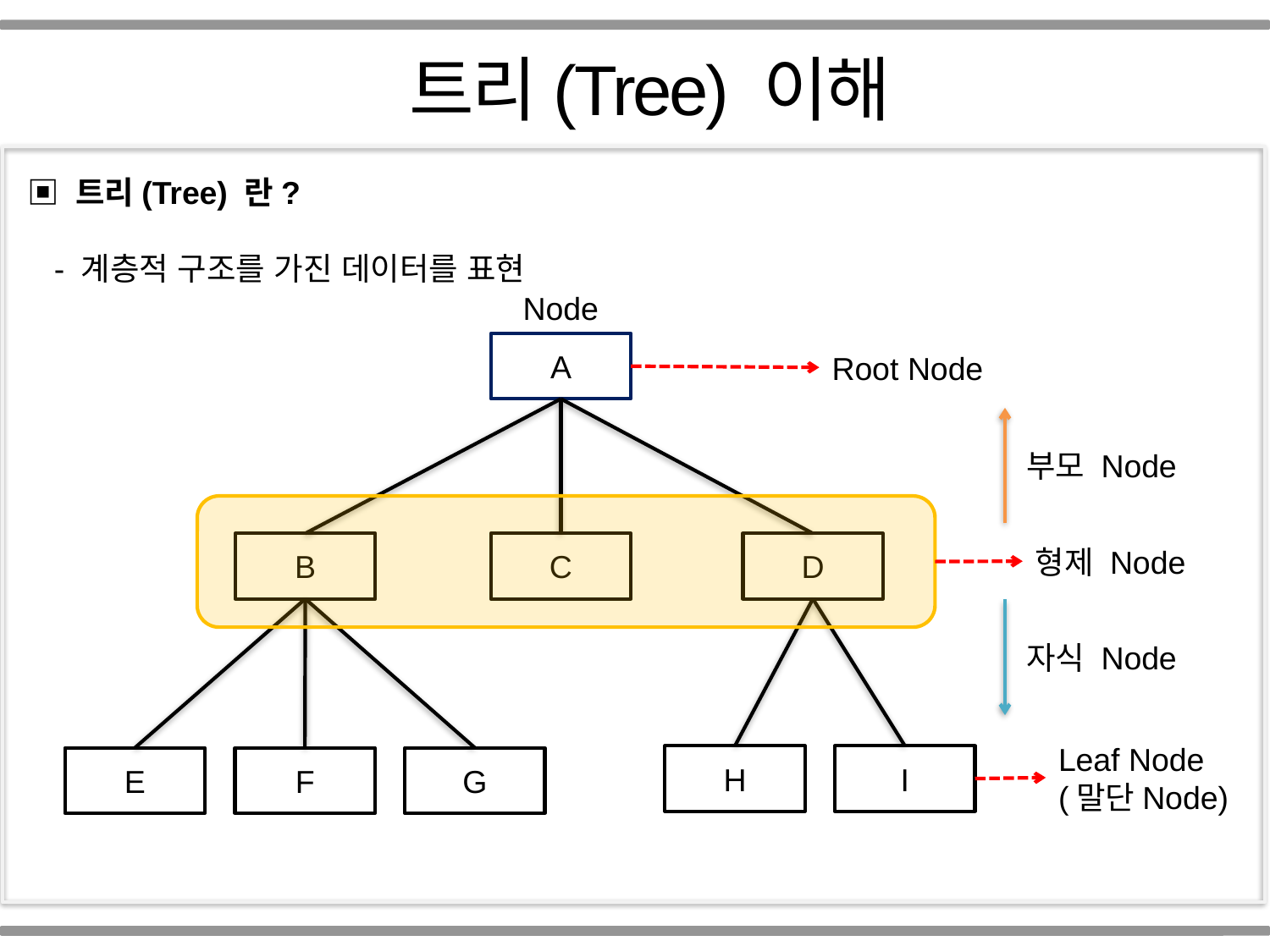

Part 01

 트리(Tree) 이해

▣ 트리(Tree) 란?

   - 계층적 구조를 가진 데이터를 표현
Node
A
B
C
D
H
I
E
F
G
Root Node
부모 Node

형제 Node
자식 Node
Leaf Node
(말단Node)